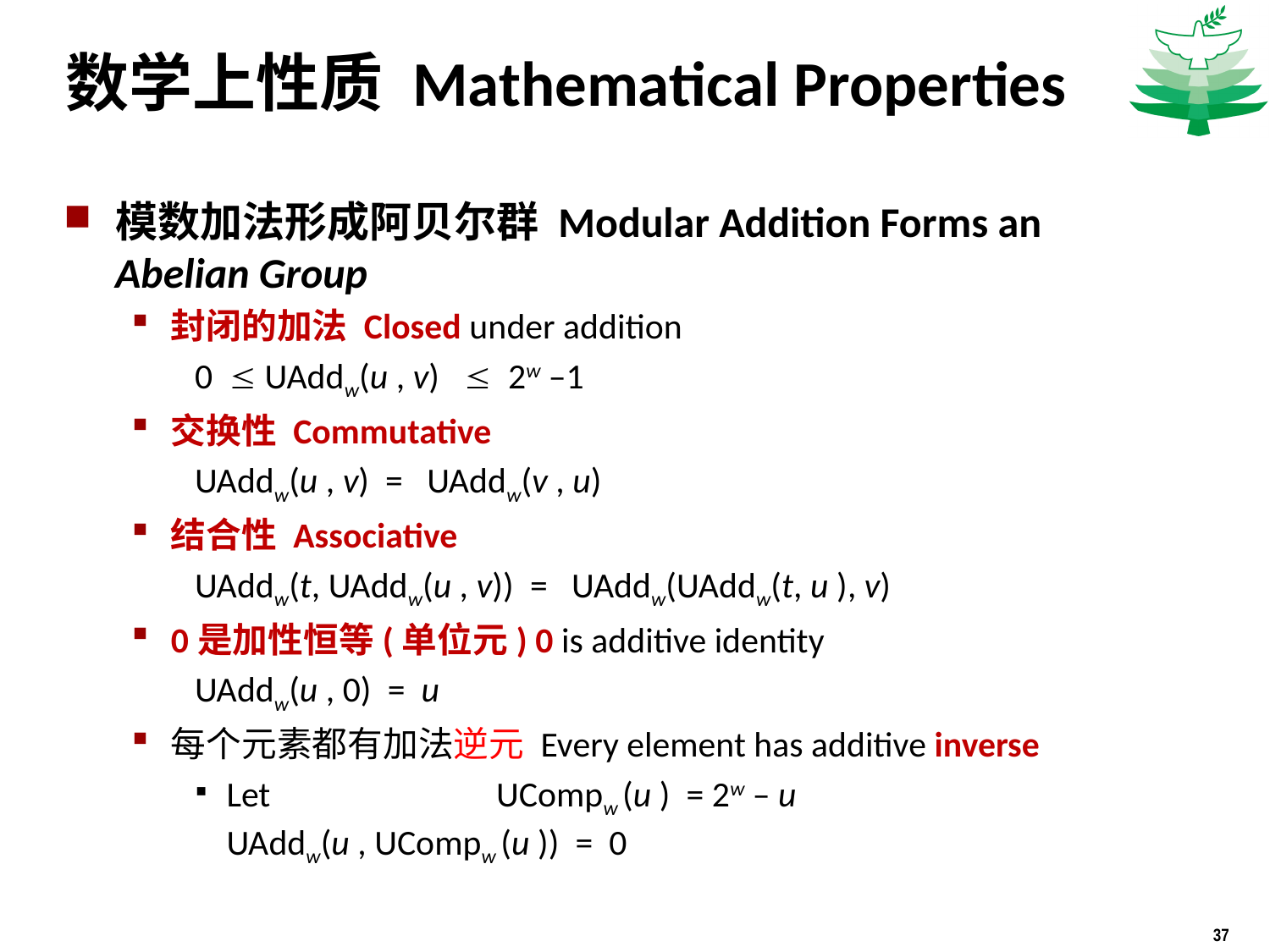

# 数学上性质 Mathematical Properties
模数加法形成阿贝尔群 Modular Addition Forms an Abelian Group
封闭的加法 Closed under addition
0  ≤ UAddw(u , v)   ≤  2w –1
交换性 Commutative
UAddw(u , v)  =   UAddw(v , u)
结合性 Associative
UAddw(t, UAddw(u , v))  =   UAddw(UAddw(t, u ), v)
0是加性恒等(单位元) 0 is additive identity
UAddw(u , 0)  =  u
每个元素都有加法逆元 Every element has additive inverse
Let 	UCompw (u )  = 2w – u
UAddw(u , UCompw (u ))  =  0